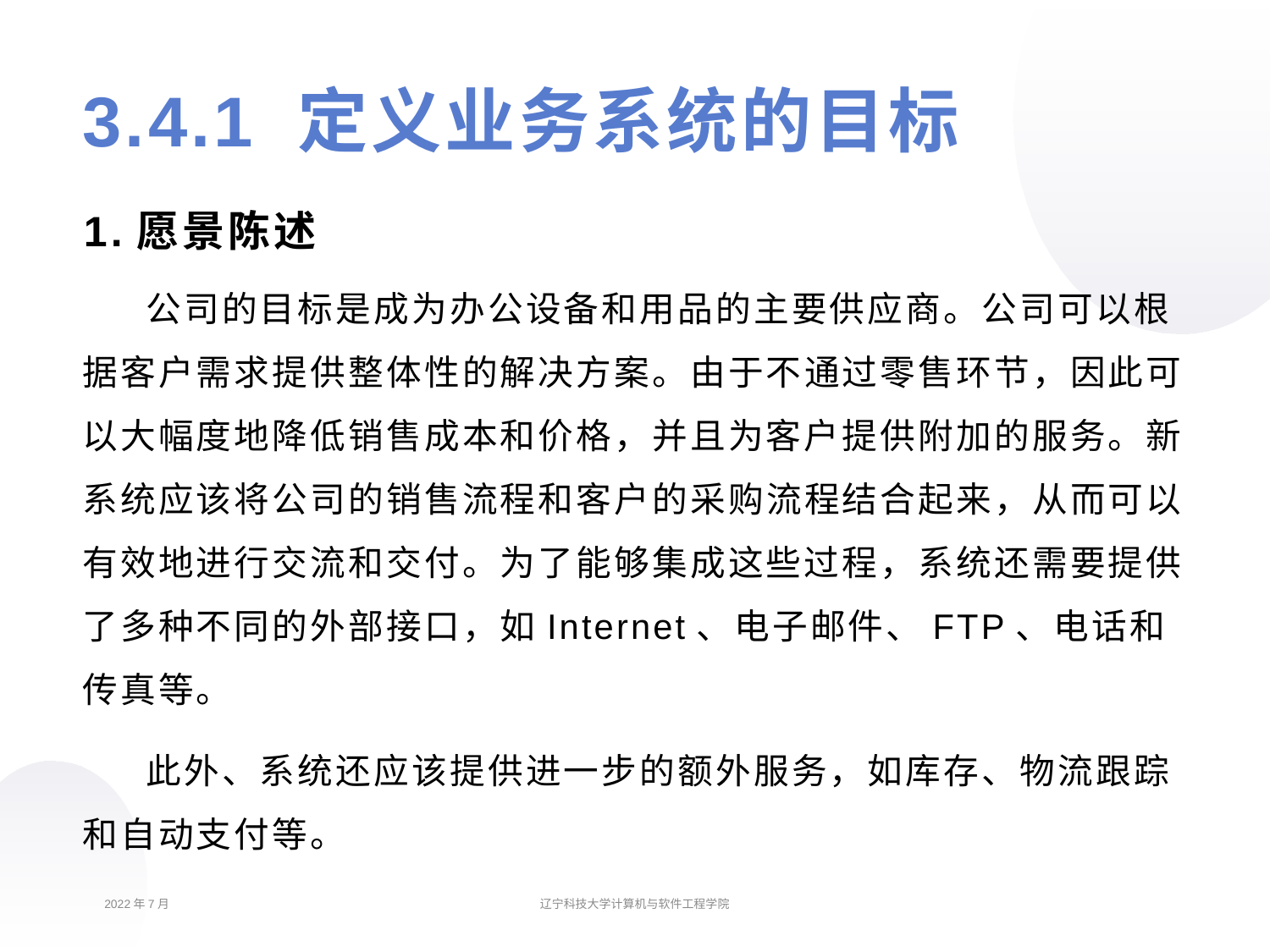

# 3.4.1 定义业务系统的目标
1.愿景陈述

公司的目标是成为办公设备和用品的主要供应商。公司可以根据客户需求提供整体性的解决方案。由于不通过零售环节，因此可以大幅度地降低销售成本和价格，并且为客户提供附加的服务。新系统应该将公司的销售流程和客户的采购流程结合起来，从而可以有效地进行交流和交付。为了能够集成这些过程，系统还需要提供了多种不同的外部接口，如Internet、电子邮件、FTP、电话和传真等。
此外、系统还应该提供进一步的额外服务，如库存、物流跟踪和自动支付等。

2022年7月
辽宁科技大学计算机与软件工程学院
101